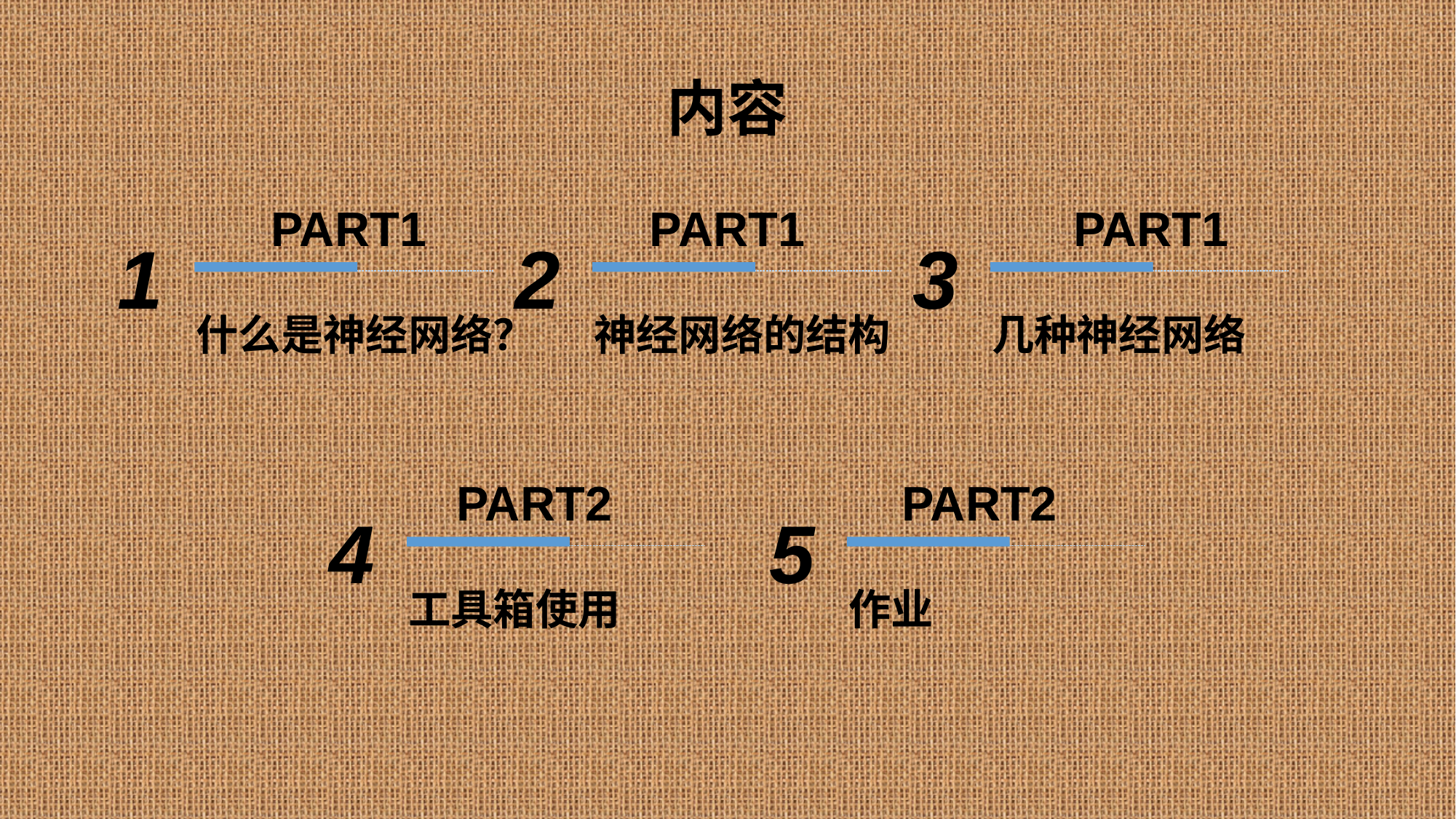

内容
PART1
PART1
1
2
3
PART1

什么是神经网络？
神经网络的结构
几种神经网络
PART2
PART2
4
5

工具箱使用
作业